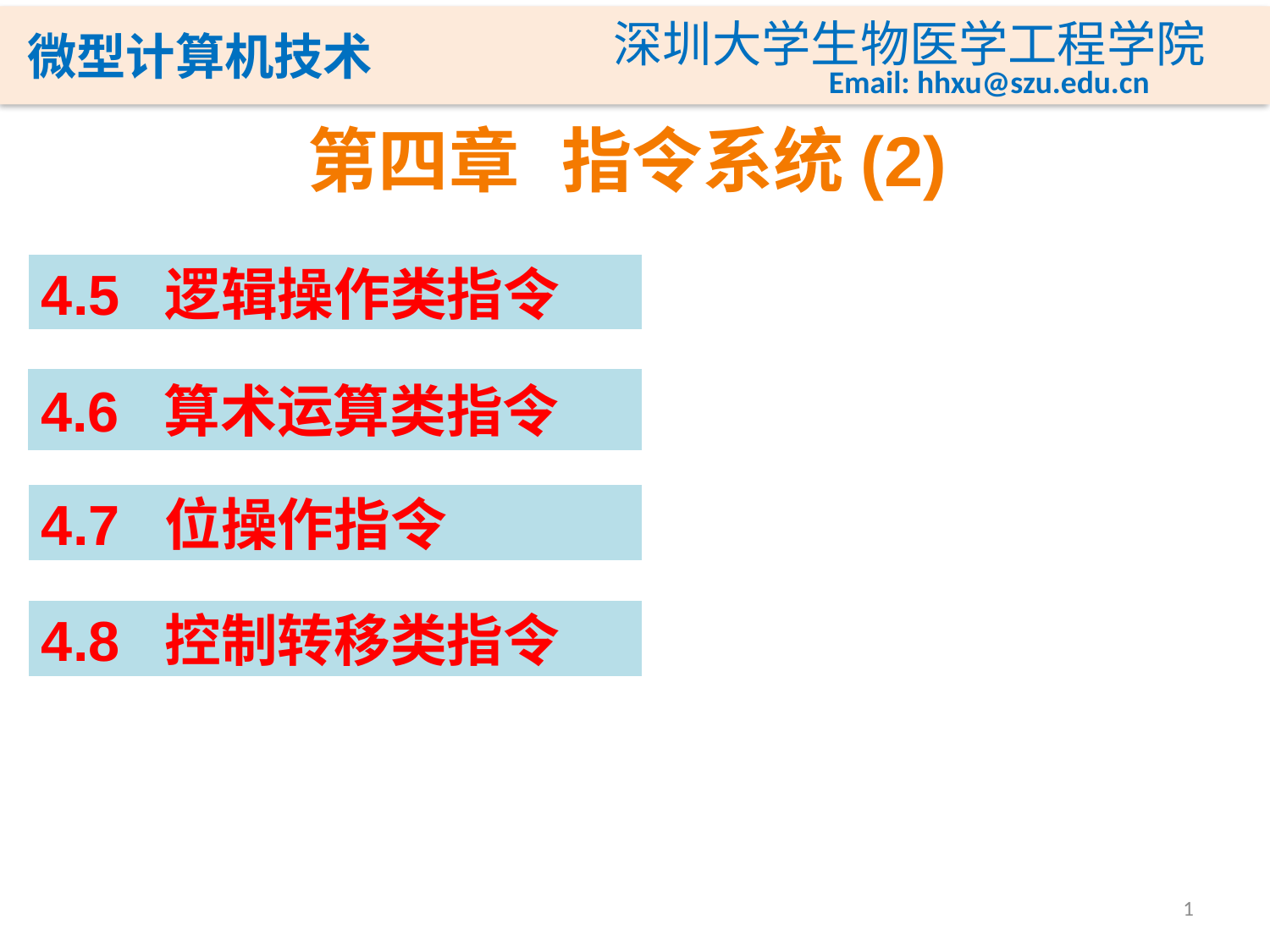

# 第四章	指令系统(2)
4.5  逻辑操作类指令
4.6  算术运算类指令
4.7  位操作指令
4.8  控制转移类指令
1